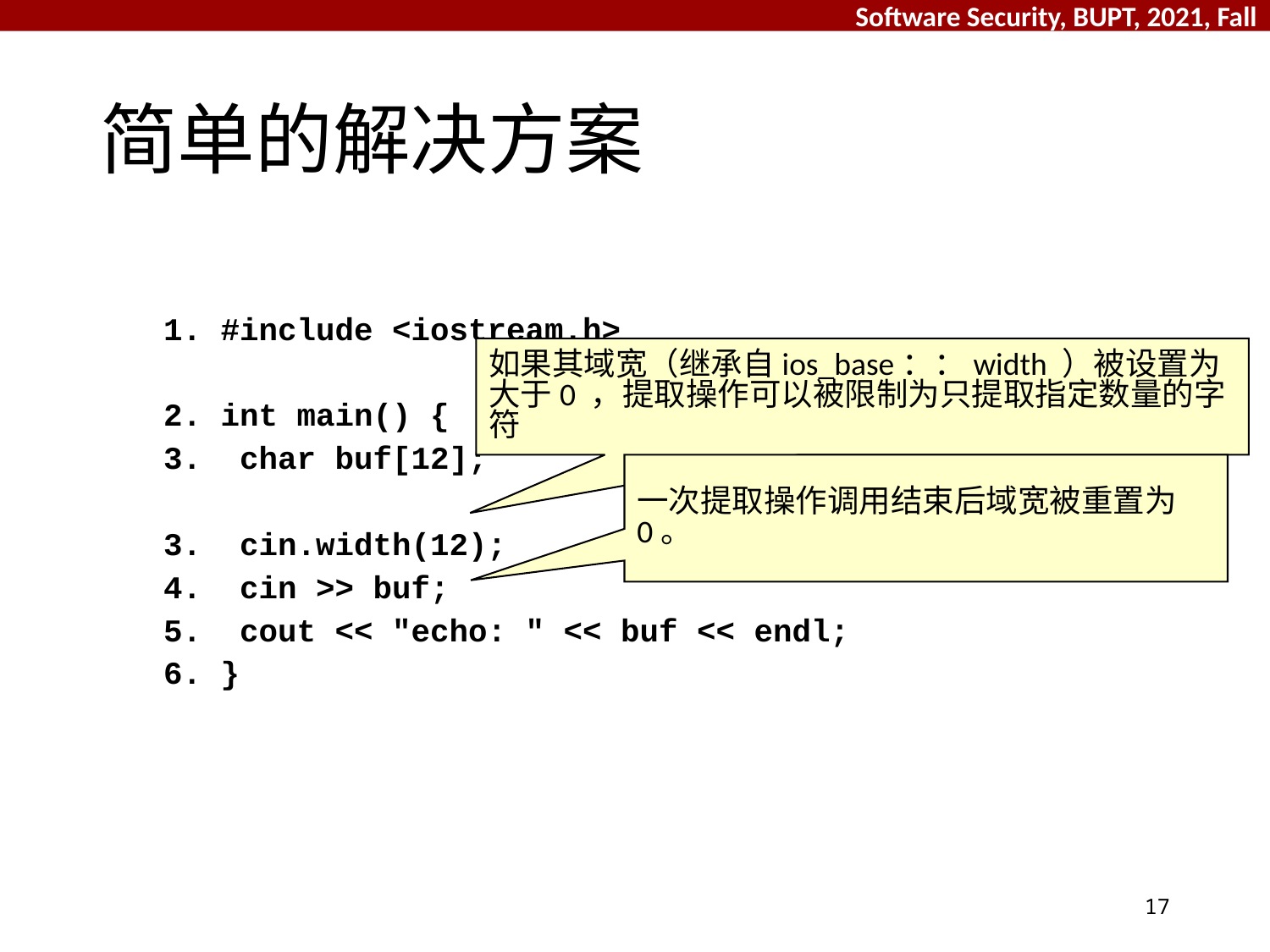

# 简单的解决方案

1. #include <iostream.h>

2. int main() {
3.  char buf[12];

3.  cin.width(12);
4.  cin >> buf;
5.  cout << "echo: " << buf << endl;
6. }
如果其域宽（继承自ios_base：：width ）被设置为大于0 ，提取操作可以被限制为只提取指定数量的字符
一次提取操作调用结束后域宽被重置为0。
17